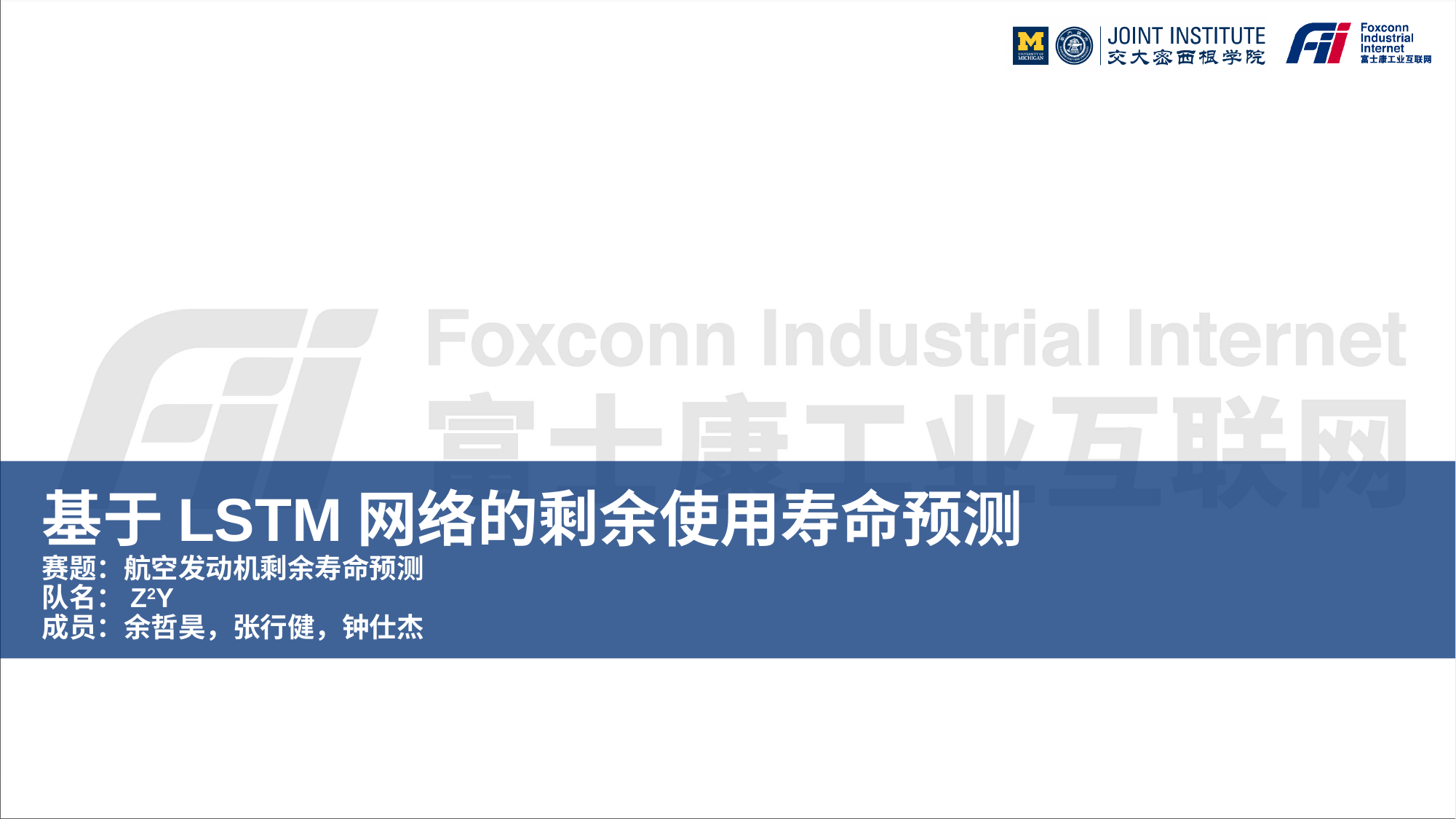

# 基于LSTM网络的剩余使用寿命预测 赛题：航空发动机剩余寿命预测 队名：Z2Y 成员：余哲昊，张行健，钟仕杰